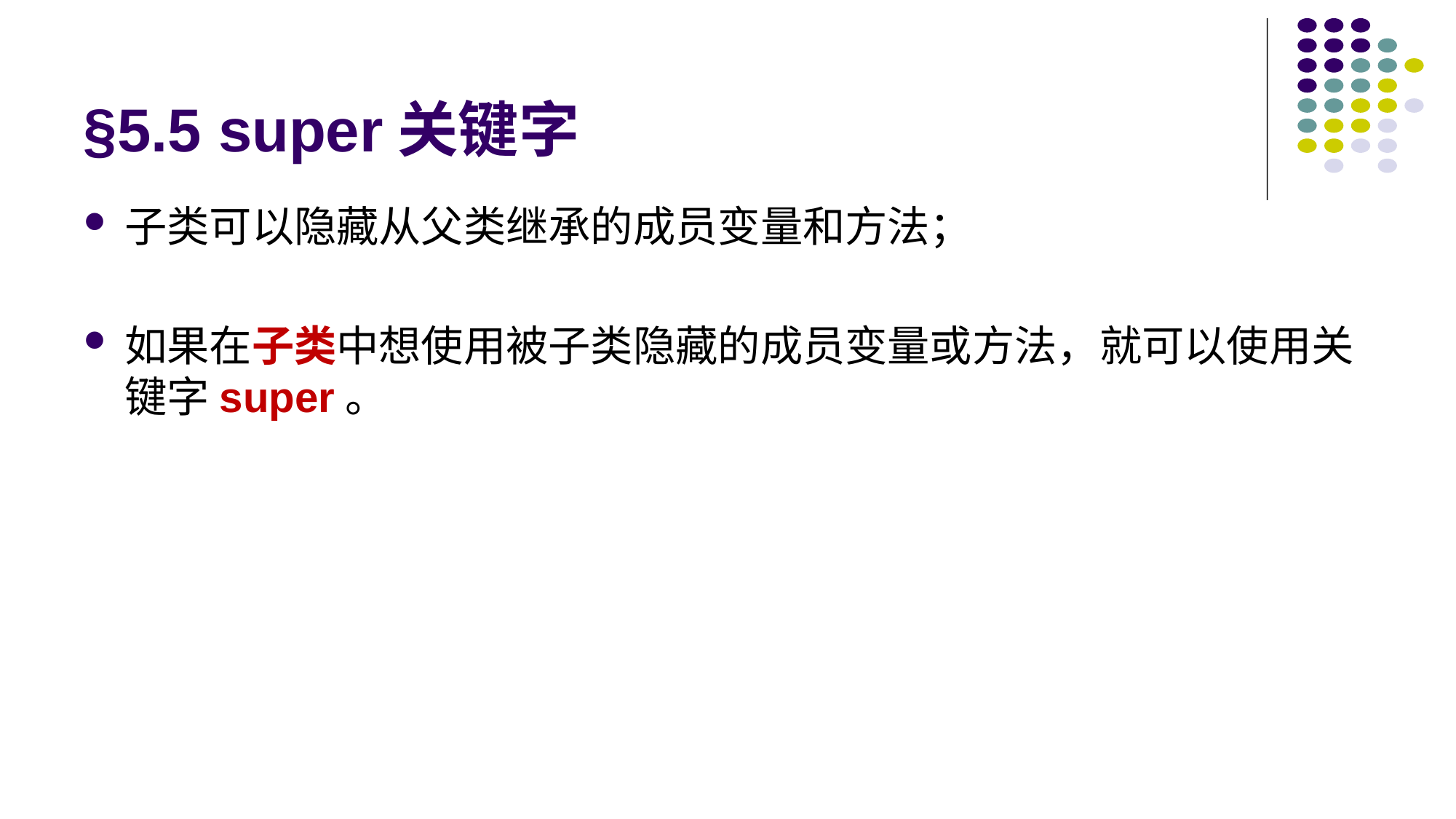

# §5.5 super关键字
子类可以隐藏从父类继承的成员变量和方法；

如果在子类中想使用被子类隐藏的成员变量或方法，就可以使用关键字super。
41